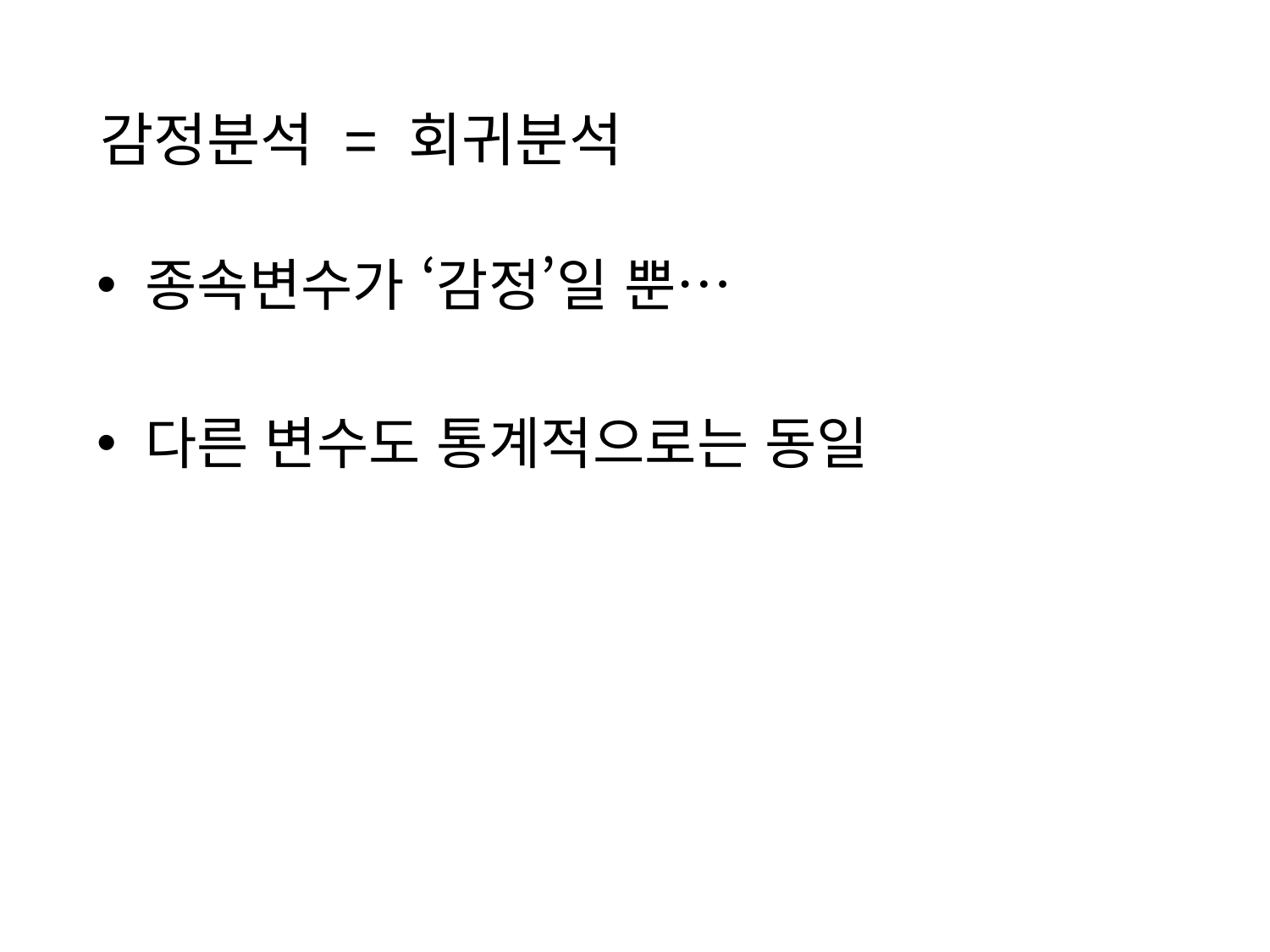

# 감정분석 = 회귀분석
종속변수가 ‘감정’일 뿐…

다른 변수도 통계적으로는 동일